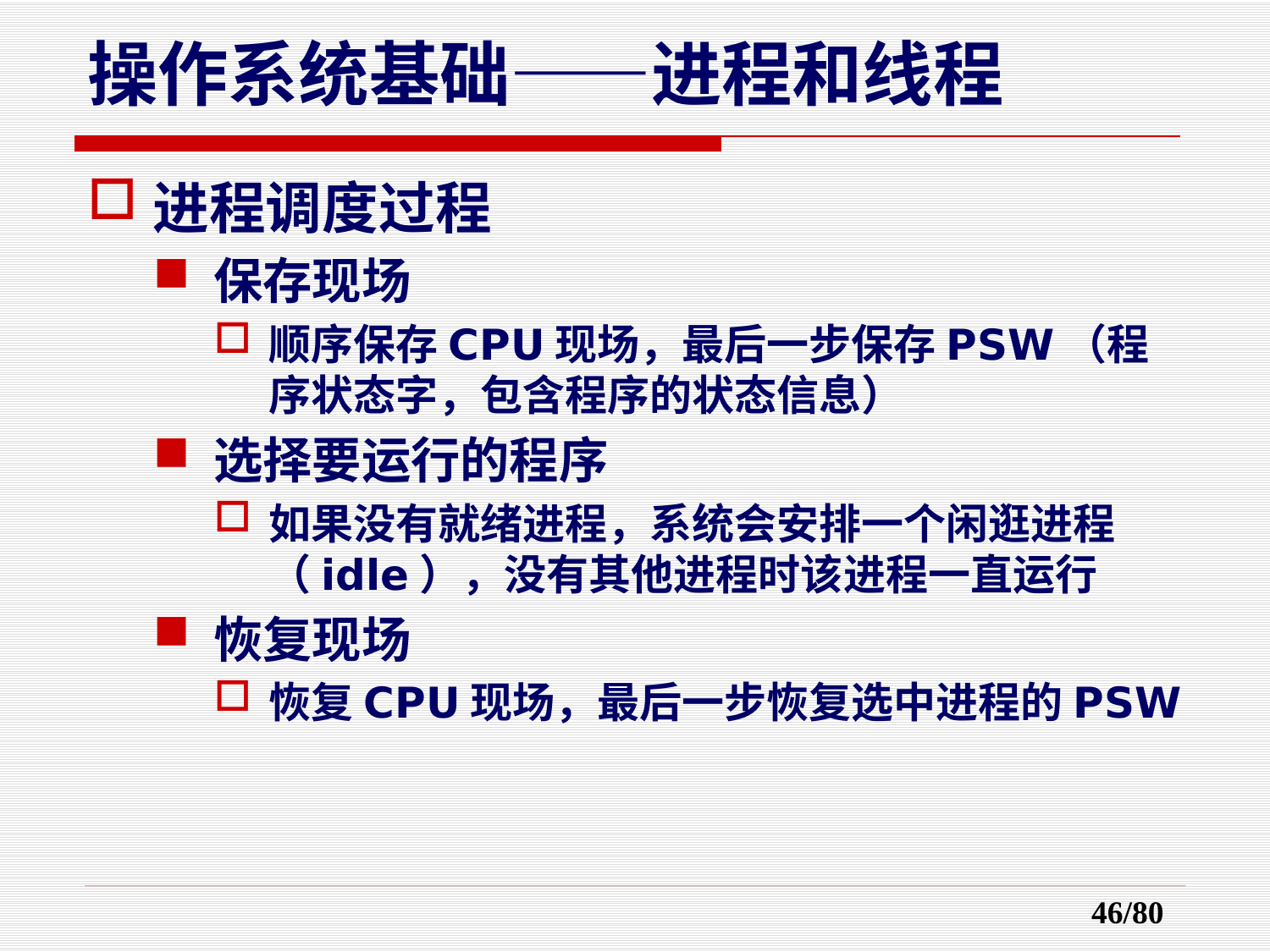

操作系统基础——进程和线程
进程调度过程
保存现场
顺序保存CPU现场，最后一步保存PSW（程序状态字，包含程序的状态信息）
选择要运行的程序
如果没有就绪进程，系统会安排一个闲逛进程（idle），没有其他进程时该进程一直运行
恢复现场
恢复CPU现场，最后一步恢复选中进程的PSW